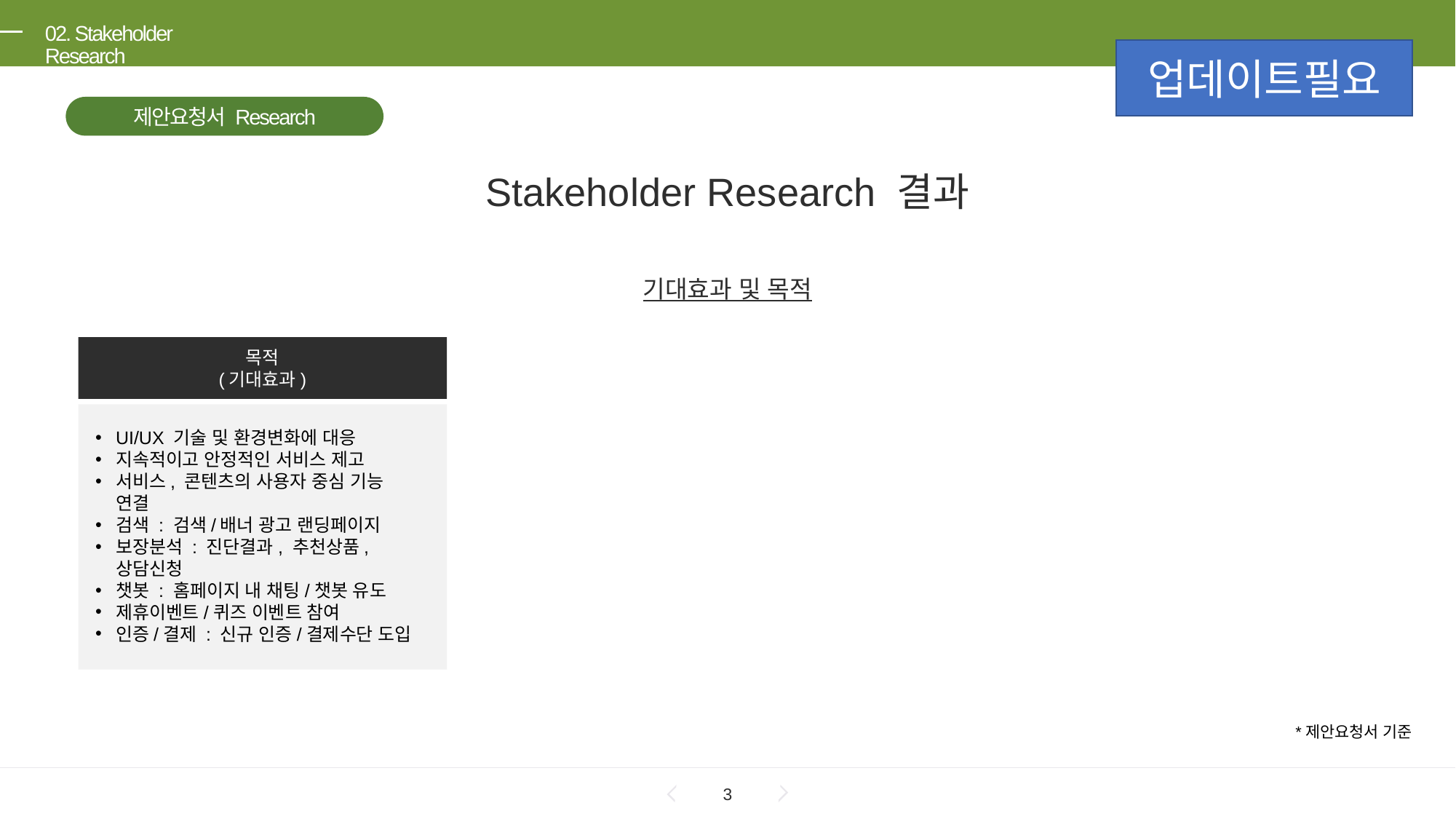

02. Stakeholder Research
업데이트필요
제안요청서 Research
Stakeholder Research 결과
기대효과 및 목적
목적
(기대효과)

UI/UX 기술 및 환경변화에 대응
지속적이고 안정적인 서비스 제고
서비스, 콘텐츠의 사용자 중심 기능 연결
검색 : 검색/배너 광고 랜딩페이지
보장분석 : 진단결과, 추천상품, 상담신청
챗봇 : 홈페이지 내 채팅/챗봇 유도
제휴이벤트/퀴즈 이벤트 참여
인증/결제 : 신규 인증/결제수단 도입
*제안요청서 기준